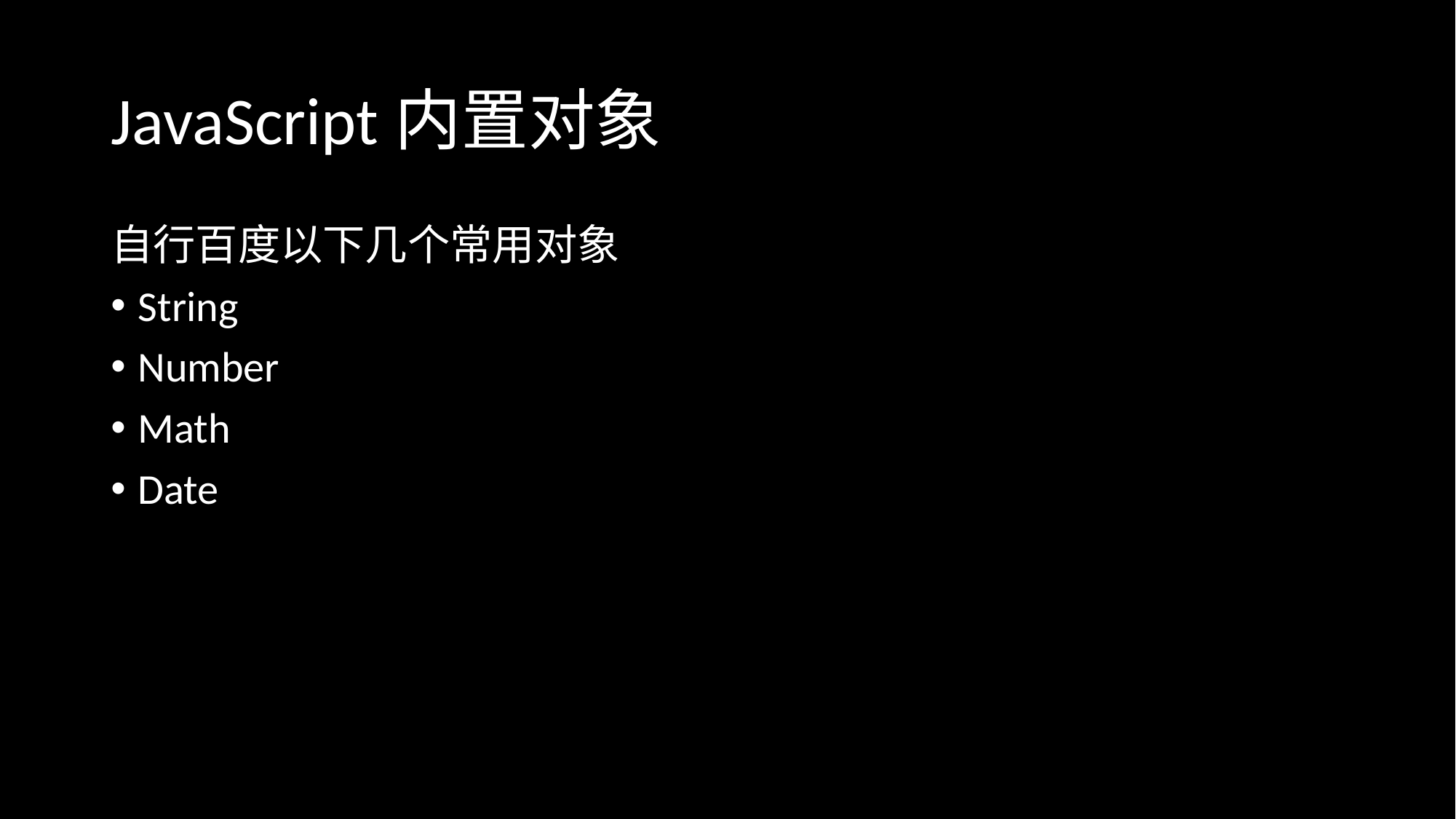

# JavaScript内置对象
自行百度以下几个常用对象
String
Number
Math
Date